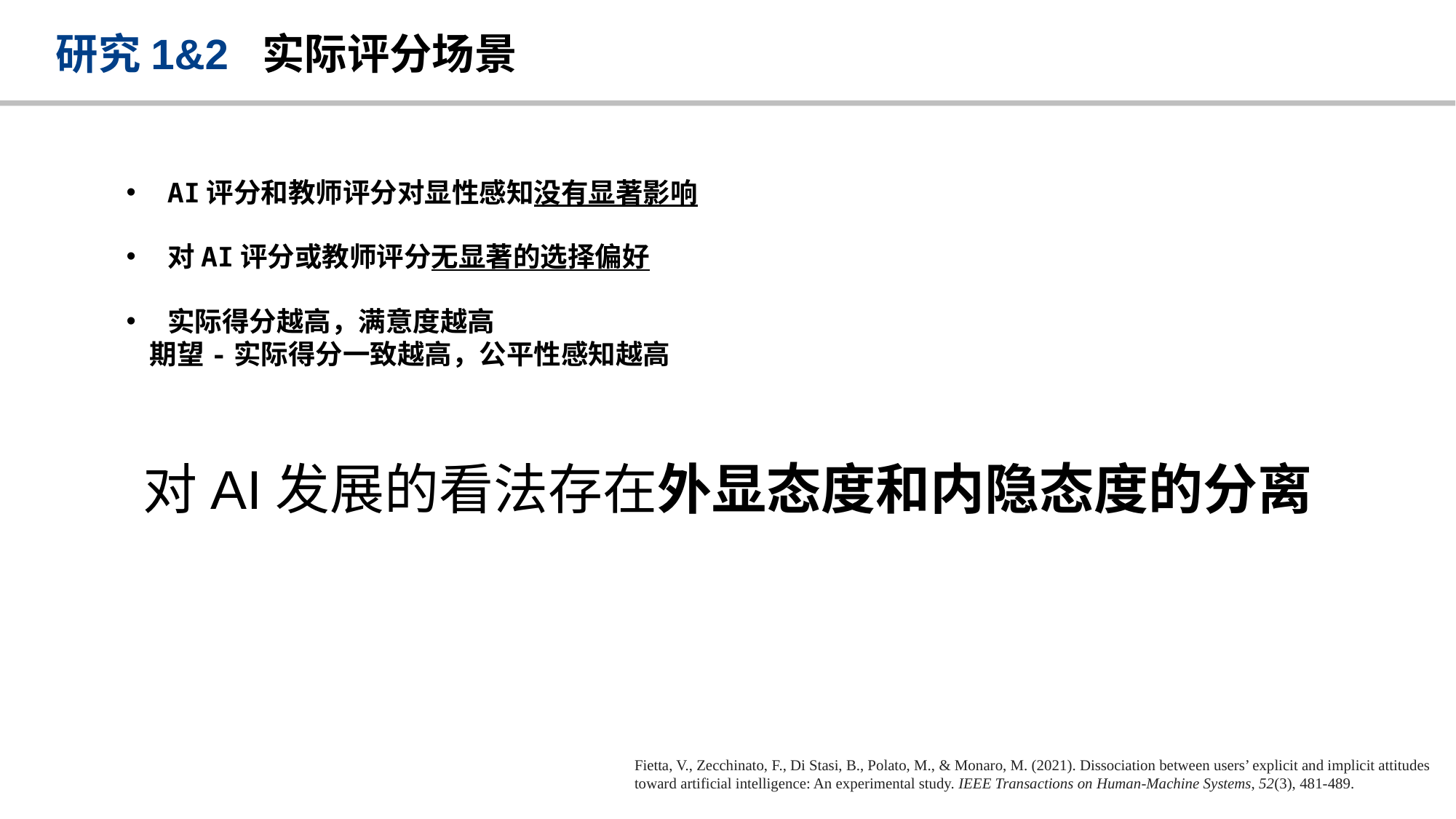

# 研究1&2  实际评分场景
AI评分和教师评分对显性感知没有显著影响
对AI评分或教师评分无显著的选择偏好
实际得分越高，满意度越高
  期望-实际得分一致越高，公平性感知越高
对AI发展的看法存在外显态度和内隐态度的分离
Fietta, V., Zecchinato, F., Di Stasi, B., Polato, M., & Monaro, M. (2021). Dissociation between users’ explicit and implicit attitudes toward artificial intelligence: An experimental study. IEEE Transactions on Human-Machine Systems, 52(3), 481-489.